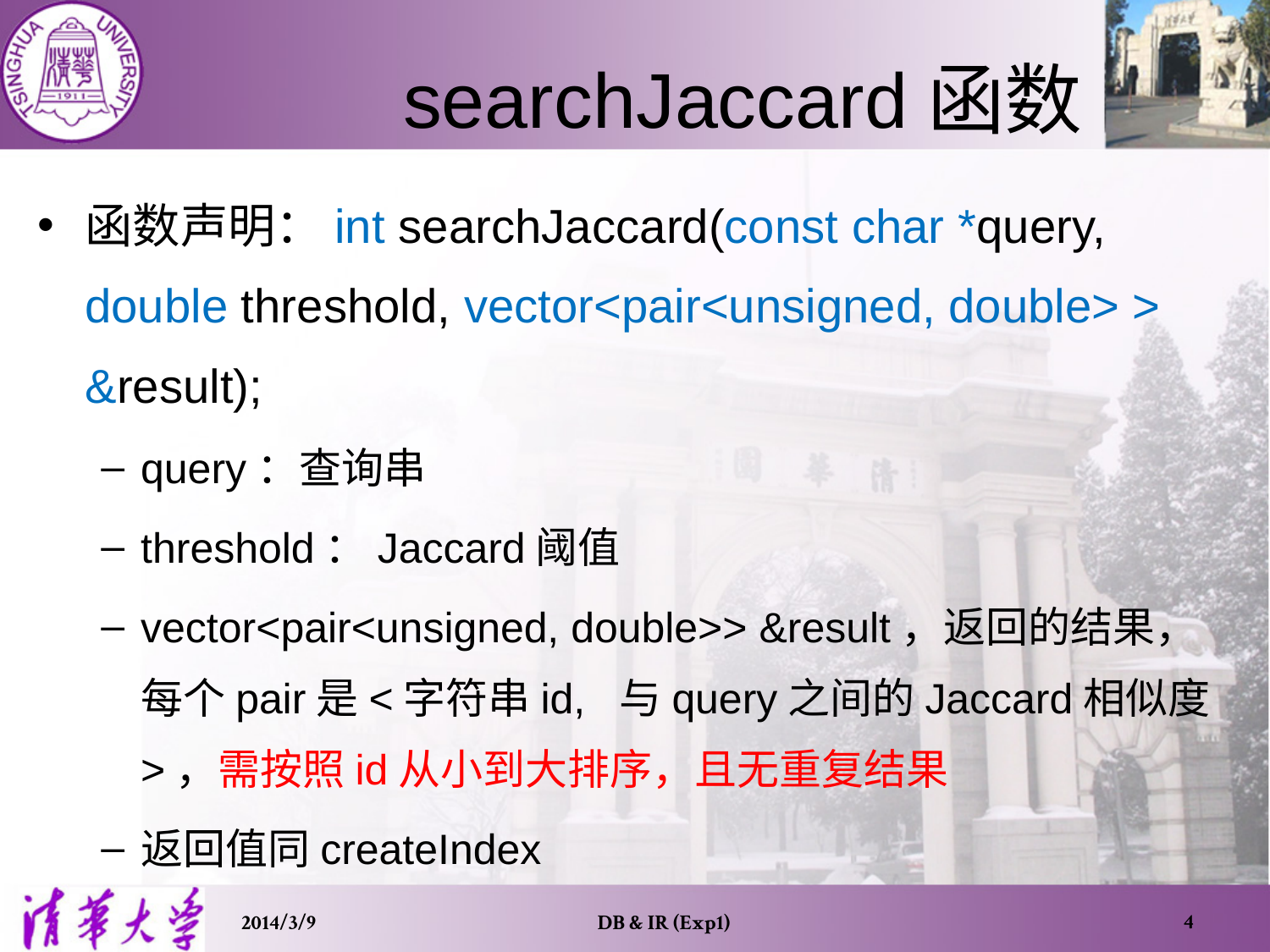

# searchJaccard函数
函数声明：int searchJaccard(const char *query, double threshold, vector<pair<unsigned, double> > &result);
query：查询串
threshold：Jaccard阈值
vector<pair<unsigned, double>> &result，返回的结果，每个pair是<字符串id,  与query之间的Jaccard相似度>，需按照id从小到大排序，且无重复结果
返回值同createIndex

2014/3/9
DB & IR (Exp1)
4